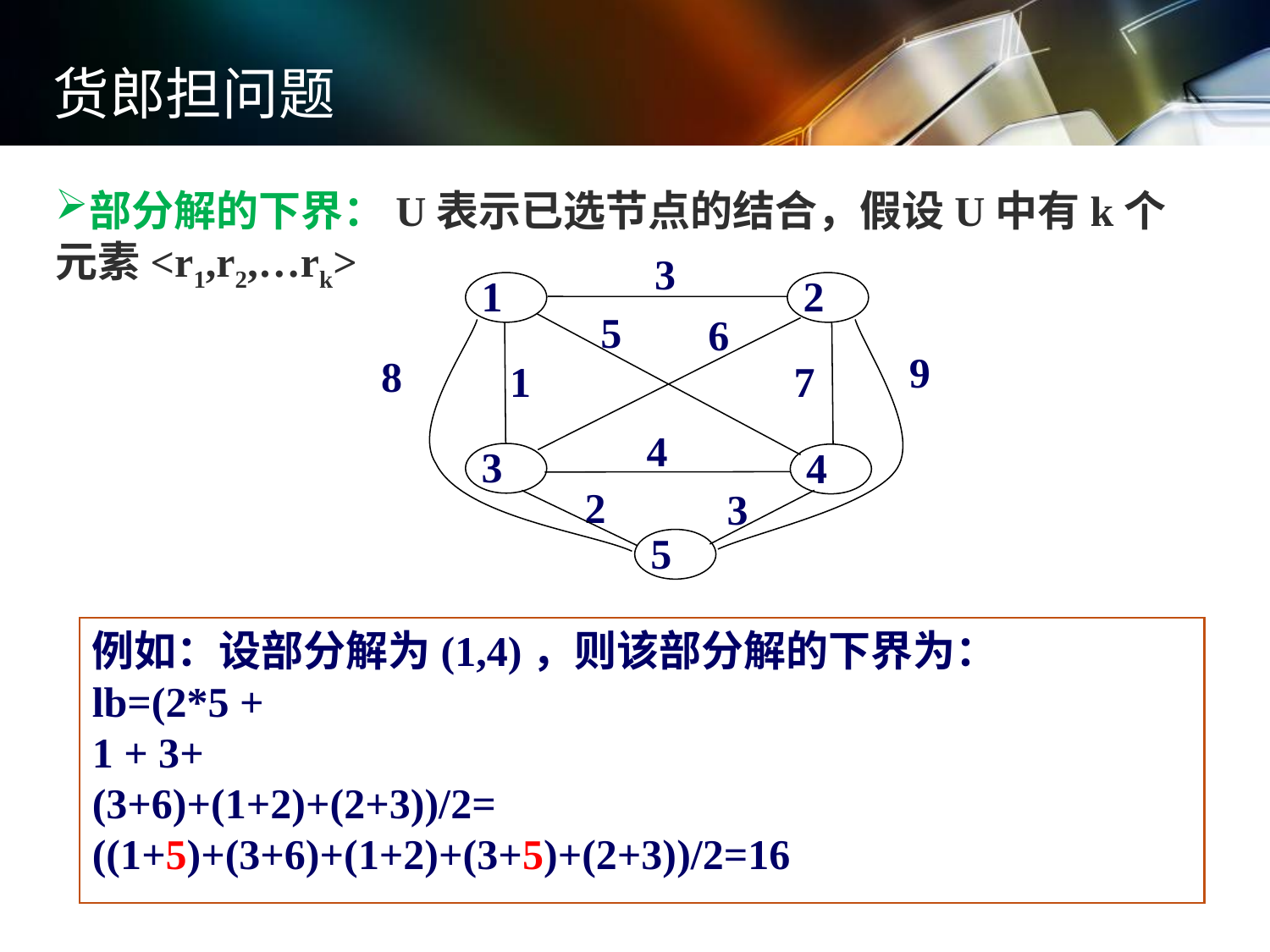

货郎担问题

部分解的下界：U表示已选节点的结合，假设U中有k个元素<r1,r2,…rk>
3
1
2

5

6

9
8
1
7
4
3
4

2
3
5
例如：设部分解为(1,4)，则该部分解的下界为：
lb=(2*5 +
1 + 3+
(3+6)+(1+2)+(2+3))/2=
((1+5)+(3+6)+(1+2)+(3+5)+(2+3))/2=16